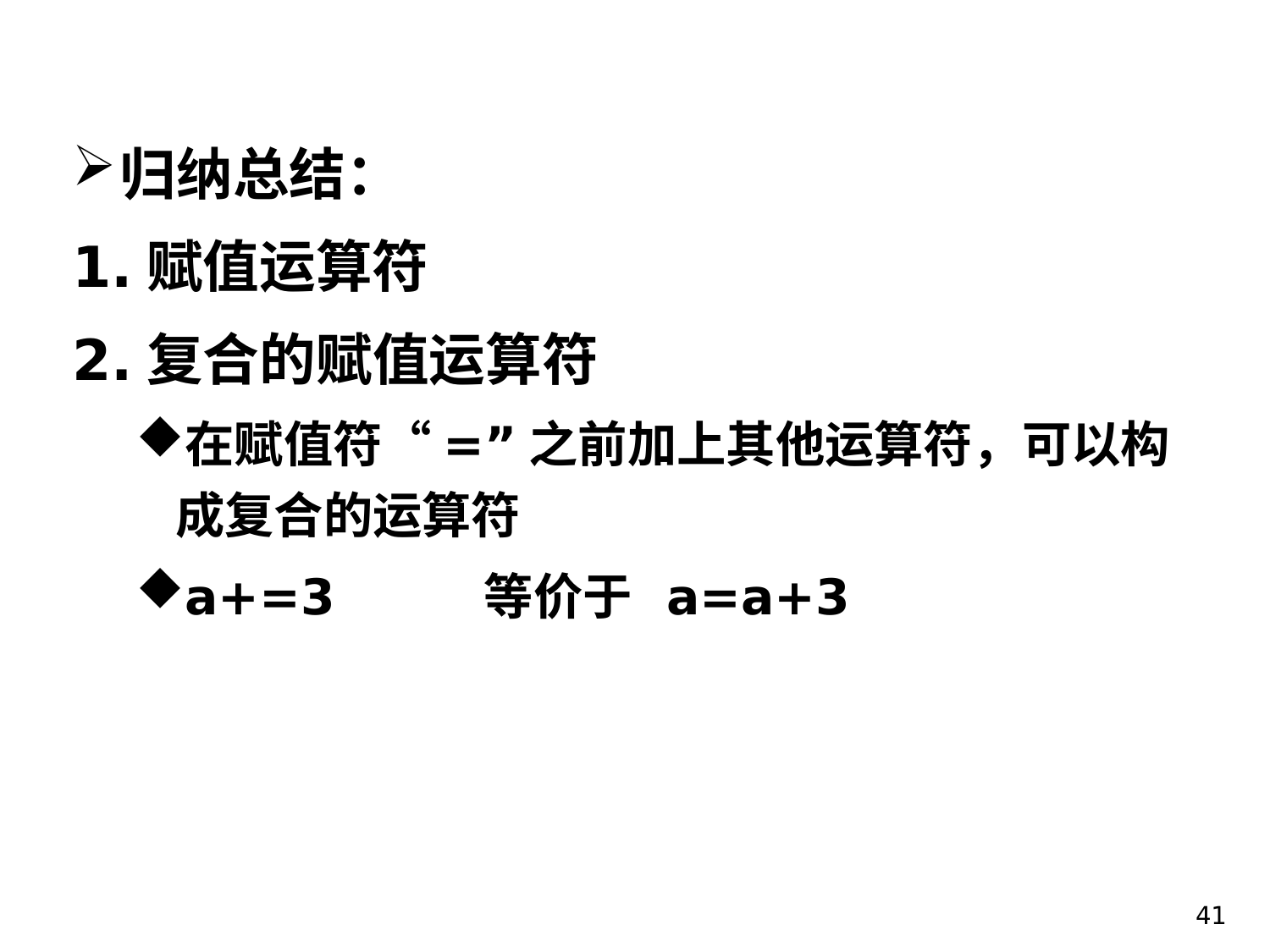

归纳总结：
1.赋值运算符
2.复合的赋值运算符
在赋值符“=”之前加上其他运算符，可以构成复合的运算符
a+=3        等价于  a=a+3
41